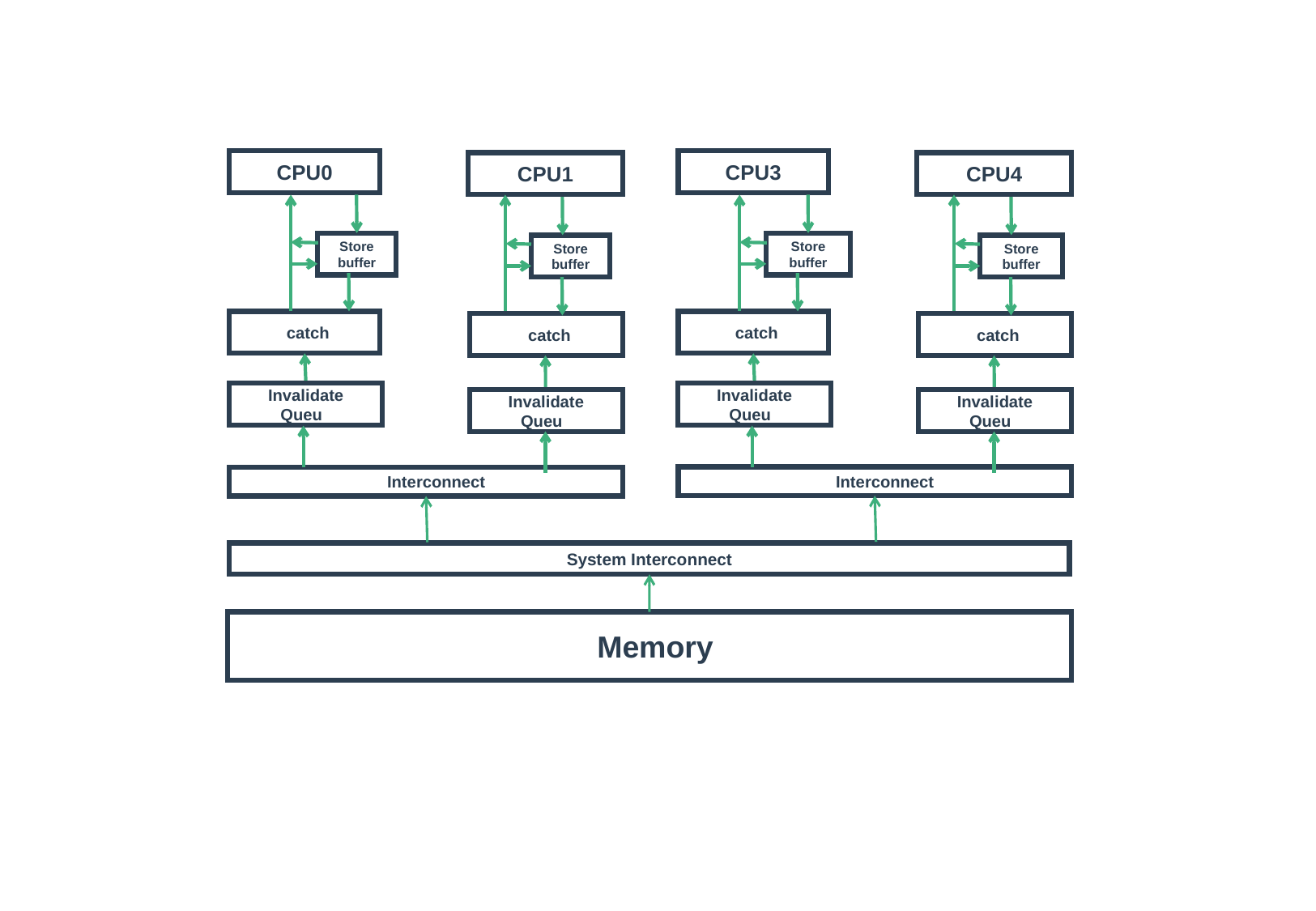

CPU0
CPU3
CPU1
CPU4
Store
buffer
Store
buffer
Store
buffer
Store
buffer
rcatch
rcatch
rcatch
rcatch
Invalidate
Queue
Invalidate
Queue
Invalidate
Queue
Invalidate
Queue
互Interconnect
互Interconnect
System Interconnect
rMemory